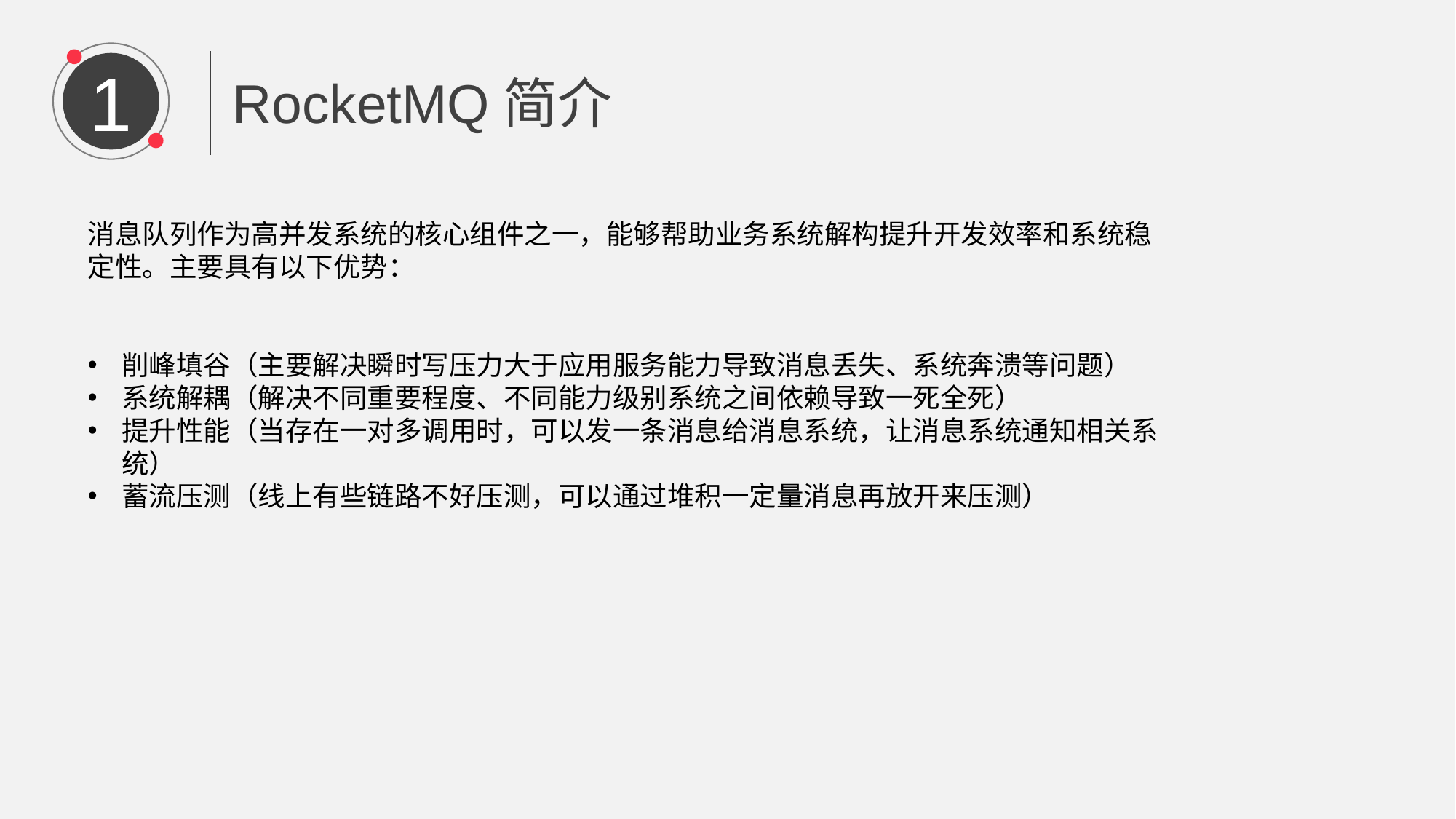

1

RocketMQ简介
消息队列作为高并发系统的核心组件之一，能够帮助业务系统解构提升开发效率和系统稳定性。主要具有以下优势：

削峰填谷（主要解决瞬时写压力大于应用服务能力导致消息丢失、系统奔溃等问题）
系统解耦（解决不同重要程度、不同能力级别系统之间依赖导致一死全死）
提升性能（当存在一对多调用时，可以发一条消息给消息系统，让消息系统通知相关系统）
蓄流压测（线上有些链路不好压测，可以通过堆积一定量消息再放开来压测）